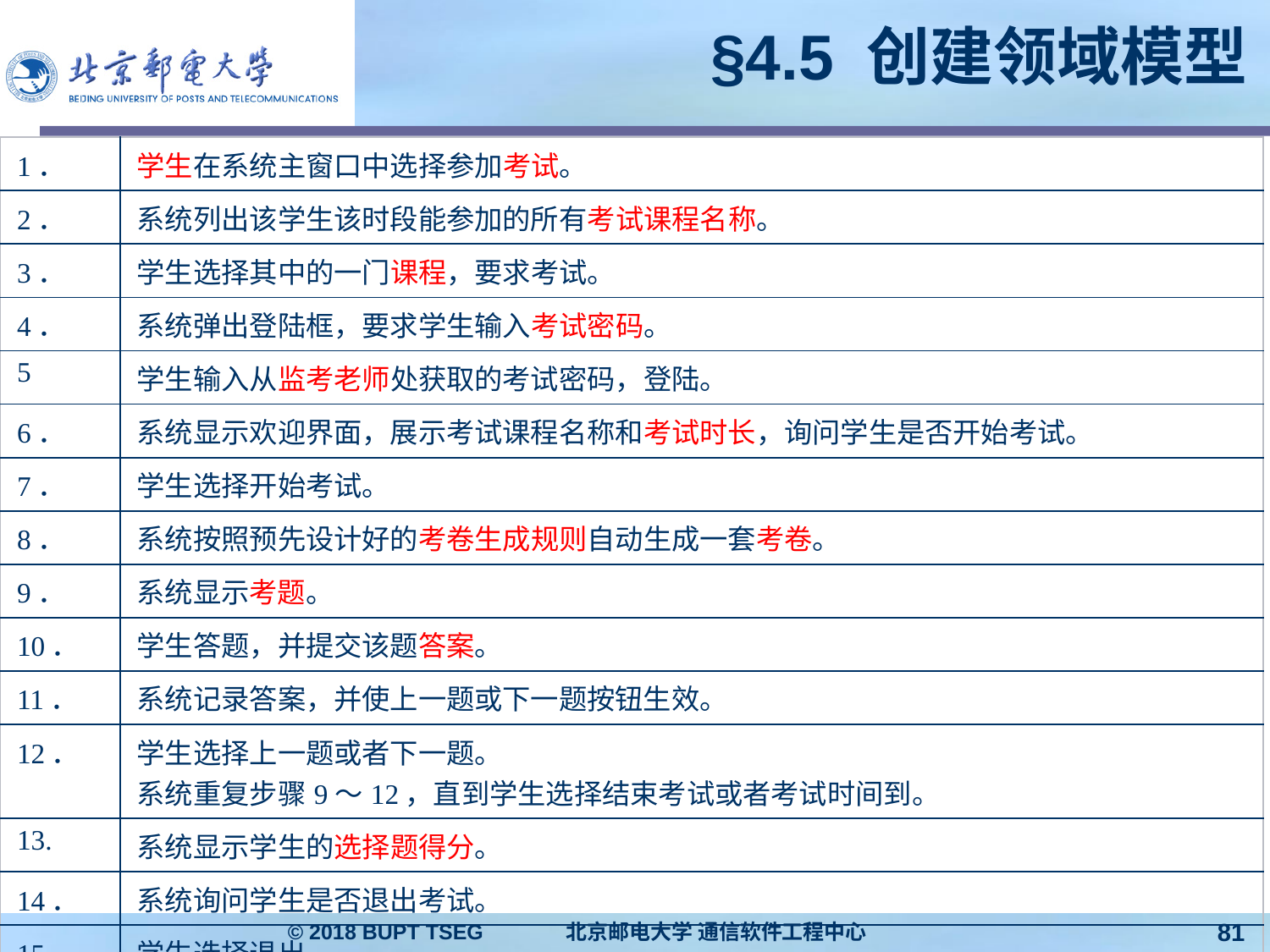

# §4.5 创建领域模型
| 1． | 学生在系统主窗口中选择参加考试。 |
| --- | --- |
| 2． | 系统列出该学生该时段能参加的所有考试课程名称。 |
| 3． | 学生选择其中的一门课程，要求考试。 |
| 4． | 系统弹出登陆框，要求学生输入考试密码。 |
| 5 | 学生输入从监考老师处获取的考试密码，登陆。 |
| 6． | 系统显示欢迎界面，展示考试课程名称和考试时长，询问学生是否开始考试。 |
| 7． | 学生选择开始考试。 |
| 8． | 系统按照预先设计好的考卷生成规则自动生成一套考卷。 |
| 9． | 系统显示考题。 |
| 10． | 学生答题，并提交该题答案。 |
| 11． | 系统记录答案，并使上一题或下一题按钮生效。 |
| 12． | 学生选择上一题或者下一题。 系统重复步骤9～12，直到学生选择结束考试或者考试时间到。 |
| 13. | 系统显示学生的选择题得分。 |
| 14． | 系统询问学生是否退出考试。 |
| 15． | 学生选择退出。 |
| 16． | 系统回到系统主窗口。 |
© 2018 BUPT TSEG             北京邮电大学 通信软件工程中心